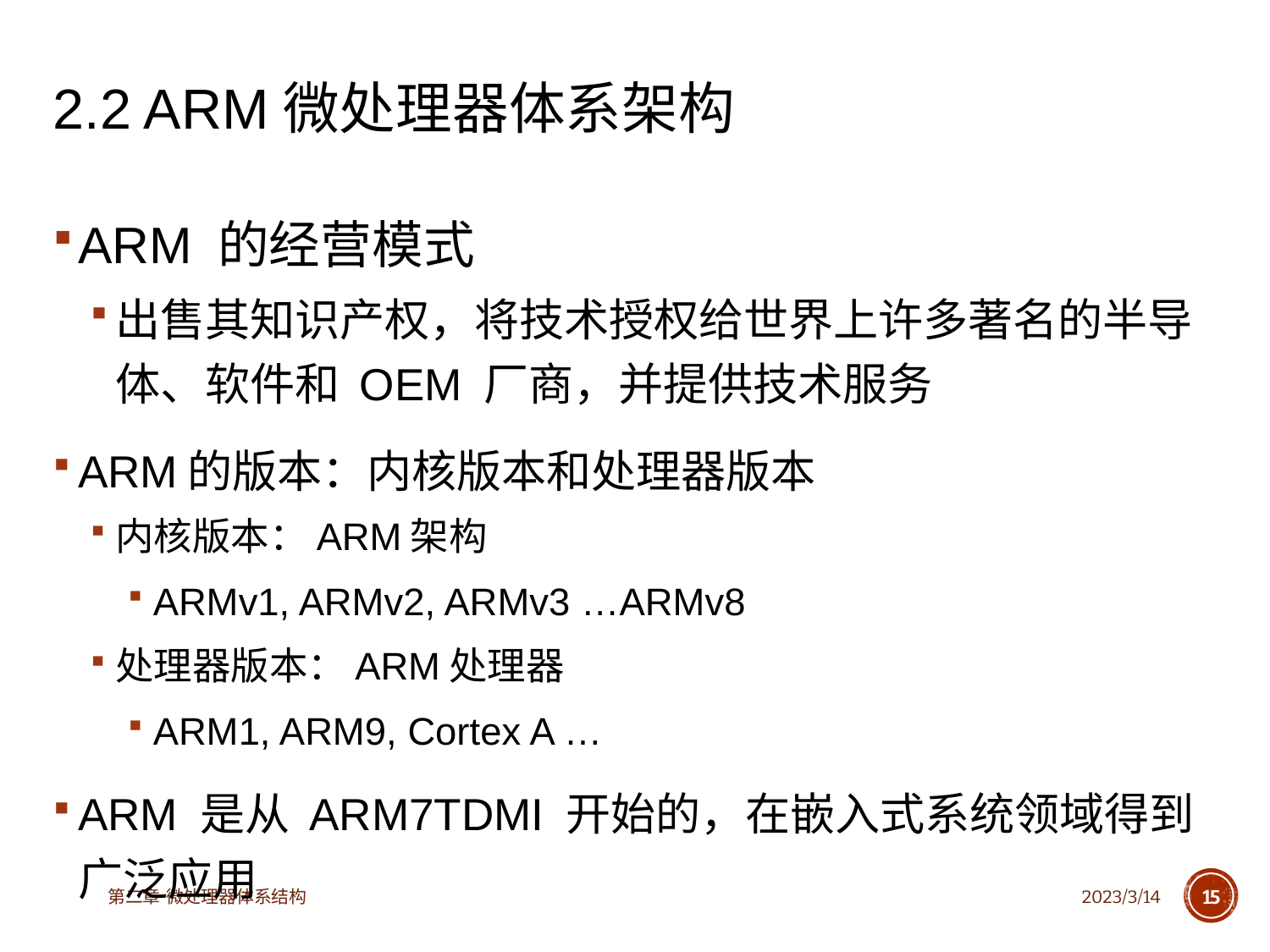

# 2.2 ARM微处理器体系架构
ARM 的经营模式
出售其知识产权，将技术授权给世界上许多著名的半导体、软件和 OEM 厂商，并提供技术服务
ARM的版本：内核版本和处理器版本
内核版本：ARM架构
ARMv1, ARMv2, ARMv3 …ARMv8
处理器版本：ARM处理器
ARM1, ARM9, Cortex A …
ARM 是从 ARM7TDMI 开始的，在嵌入式系统领域得到广泛应用
第二章 微处理器体系结构
2023/3/14
15